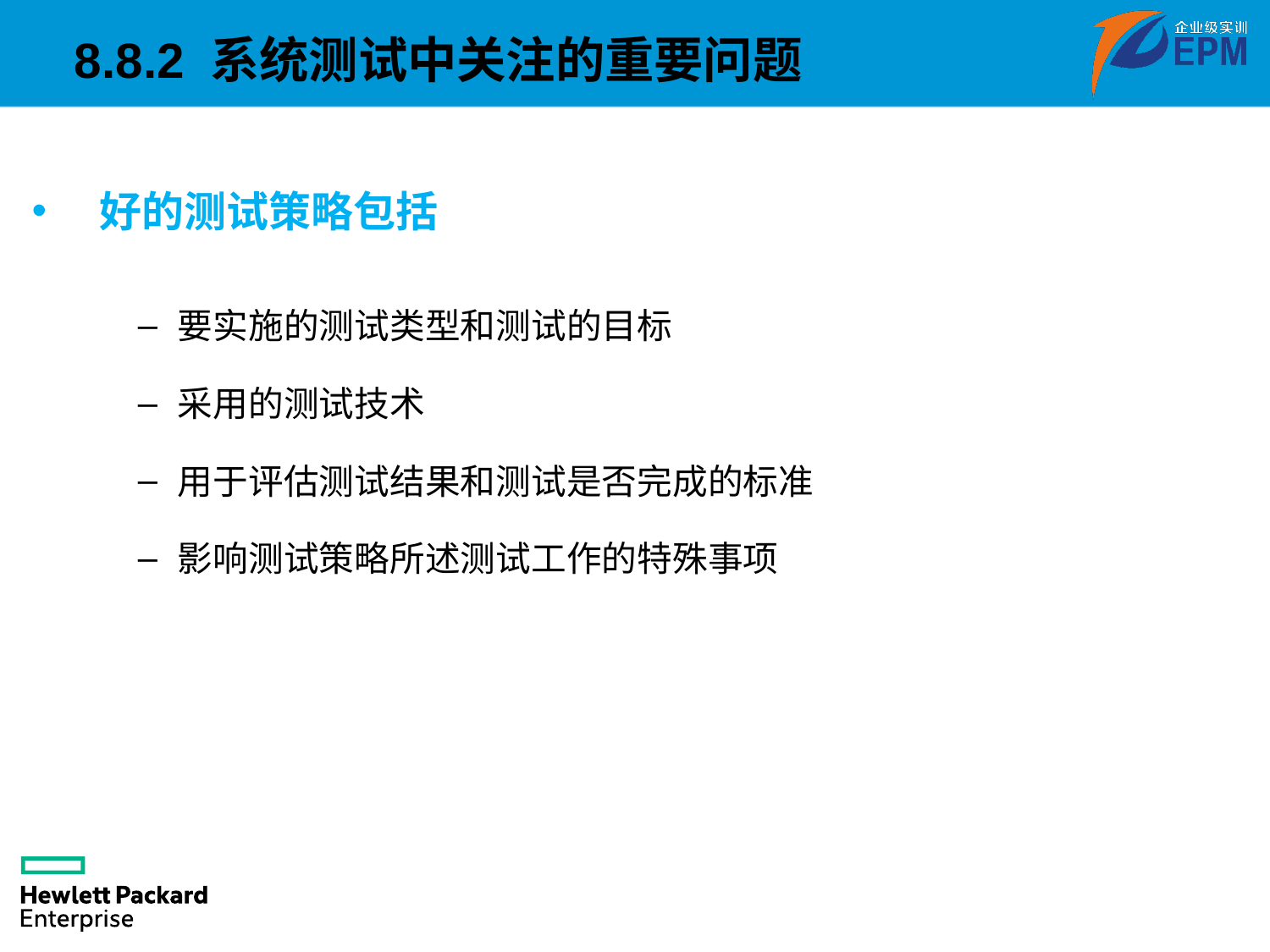

8.8.2 系统测试中关注的重要问题
 好的测试策略包括
要实施的测试类型和测试的目标
采用的测试技术
用于评估测试结果和测试是否完成的标准
影响测试策略所述测试工作的特殊事项